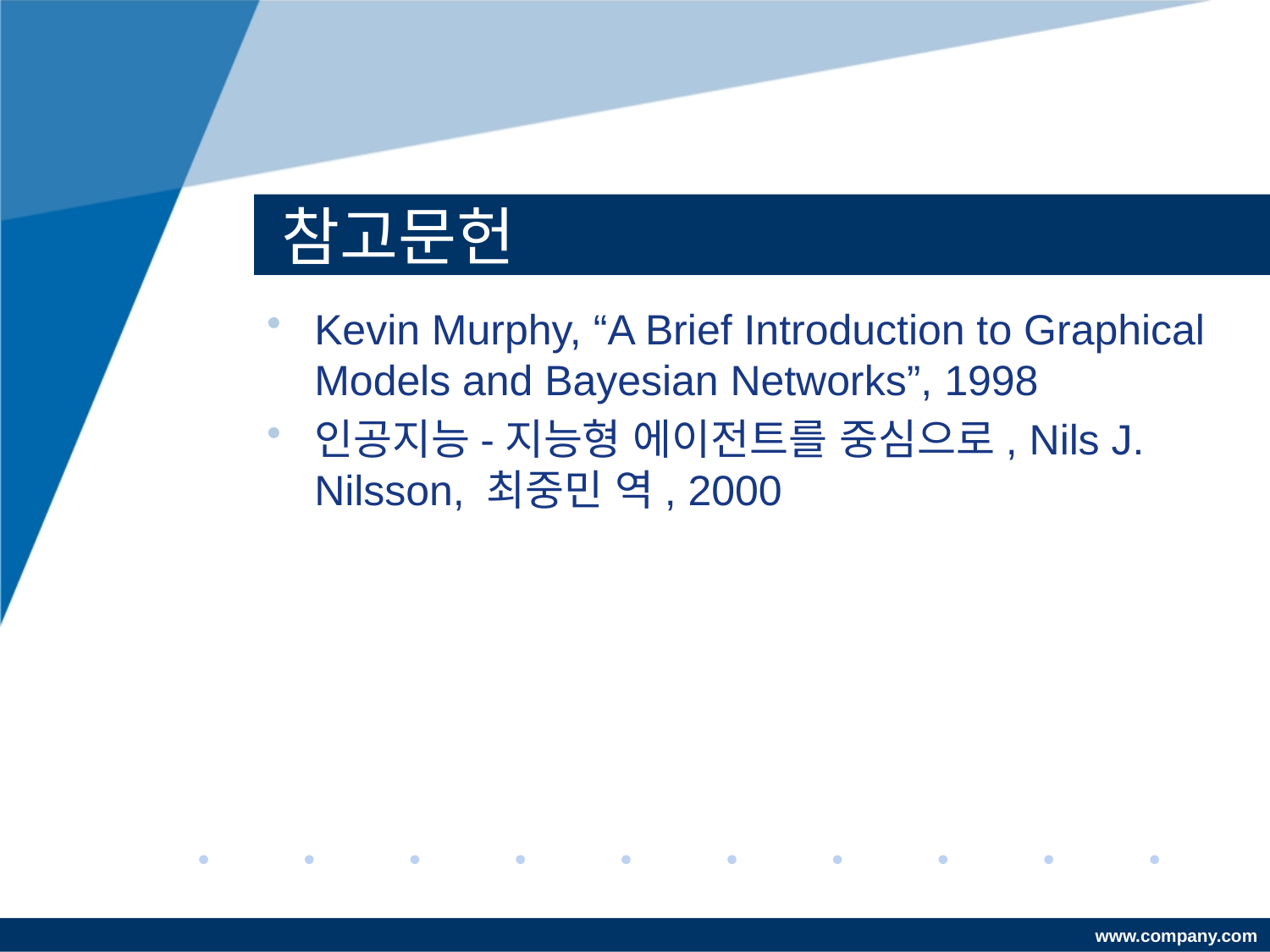

# 참고문헌
Kevin Murphy, “A Brief Introduction to Graphical Models and Bayesian Networks”, 1998
인공지능-지능형 에이전트를 중심으로, Nils J. Nilsson, 최중민 역, 2000